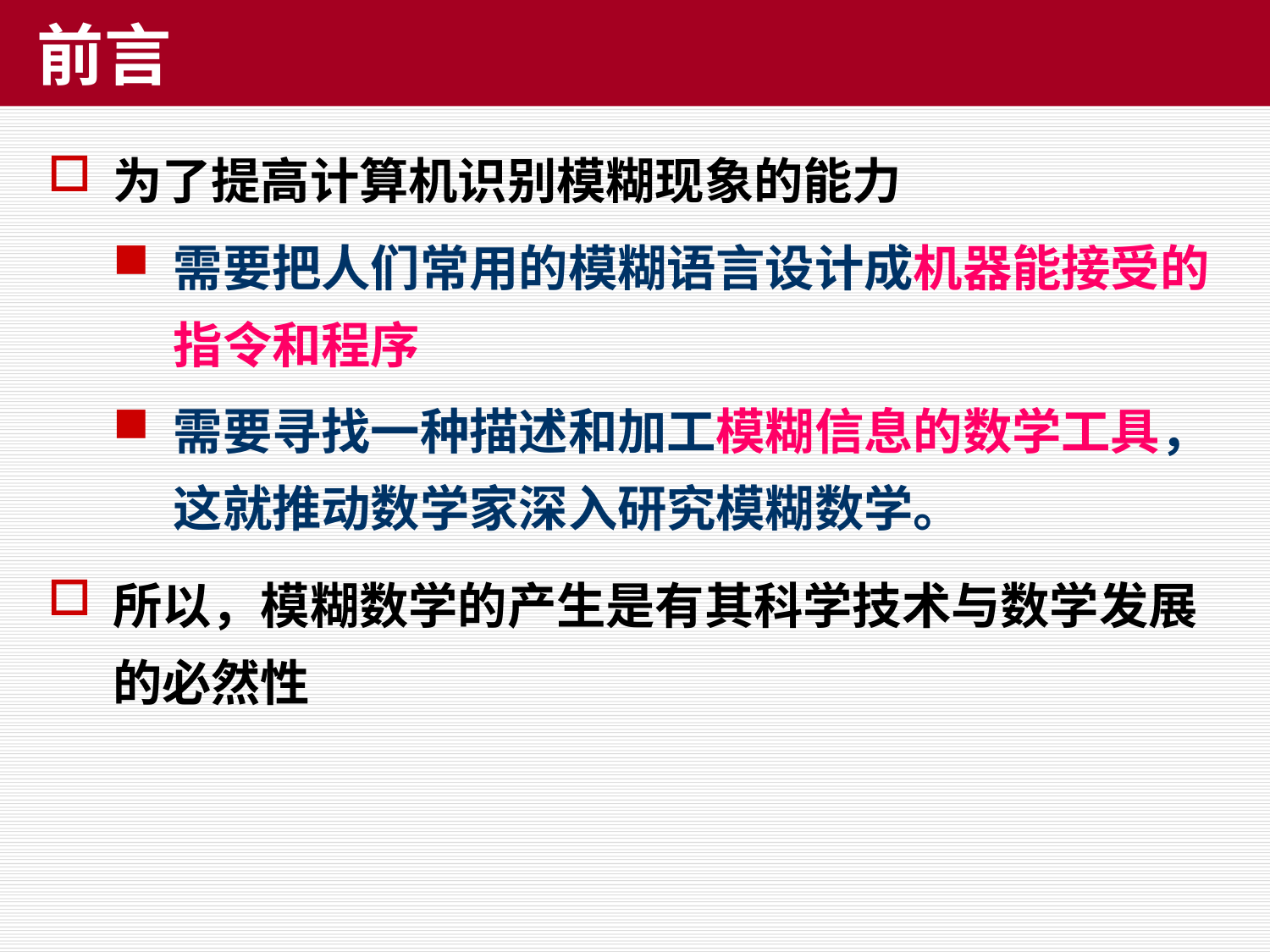

# 前言
为了提高计算机识别模糊现象的能力
需要把人们常用的模糊语言设计成机器能接受的指令和程序
需要寻找一种描述和加工模糊信息的数学工具，这就推动数学家深入研究模糊数学。
所以，模糊数学的产生是有其科学技术与数学发展的必然性